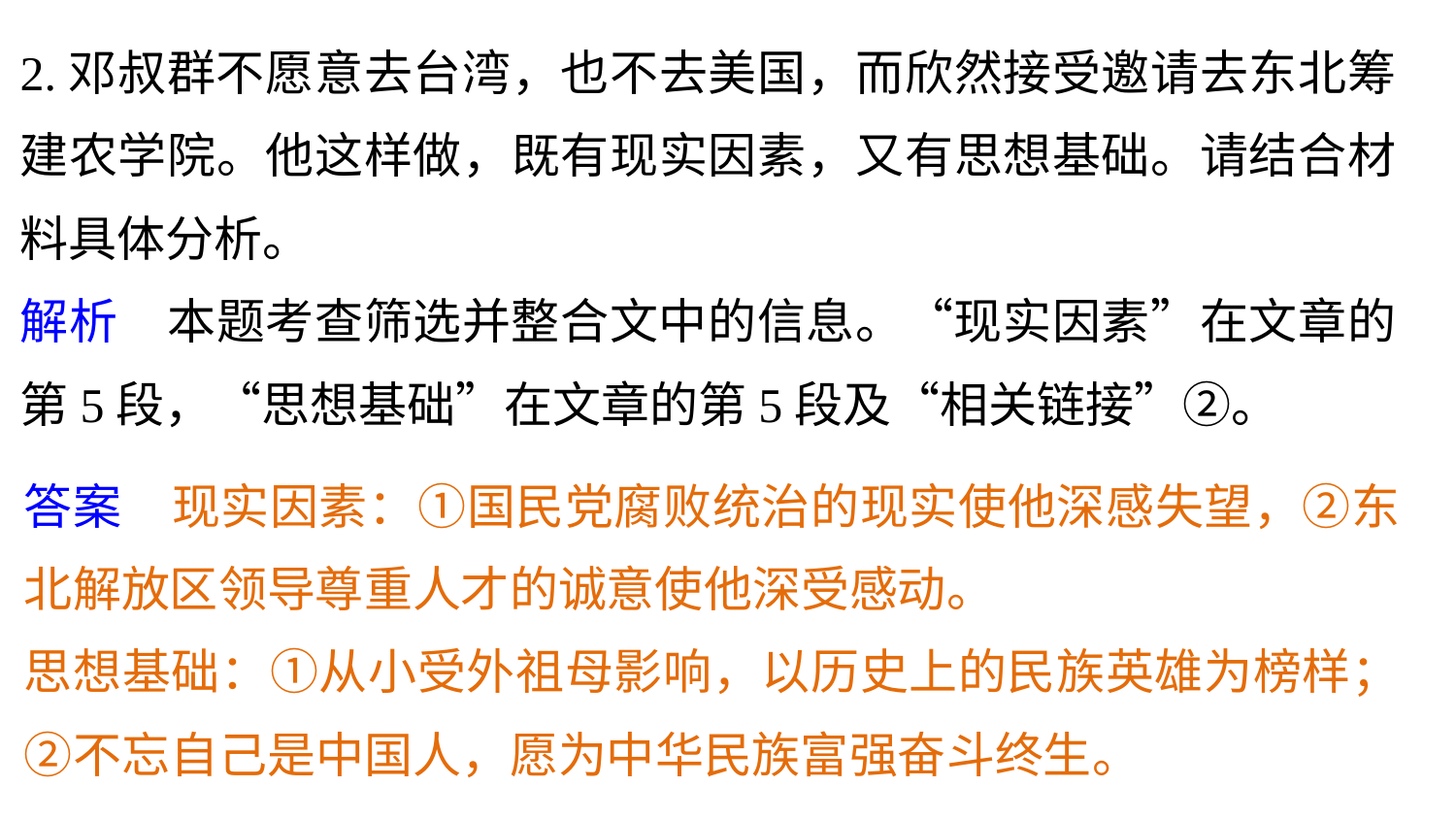

2.邓叔群不愿意去台湾，也不去美国，而欣然接受邀请去东北筹建农学院。他这样做，既有现实因素，又有思想基础。请结合材料具体分析。
解析　本题考查筛选并整合文中的信息。“现实因素”在文章的第5段，“思想基础”在文章的第5段及“相关链接”②。
答案　现实因素：①国民党腐败统治的现实使他深感失望，②东北解放区领导尊重人才的诚意使他深受感动。
思想基础：①从小受外祖母影响，以历史上的民族英雄为榜样；②不忘自己是中国人，愿为中华民族富强奋斗终生。